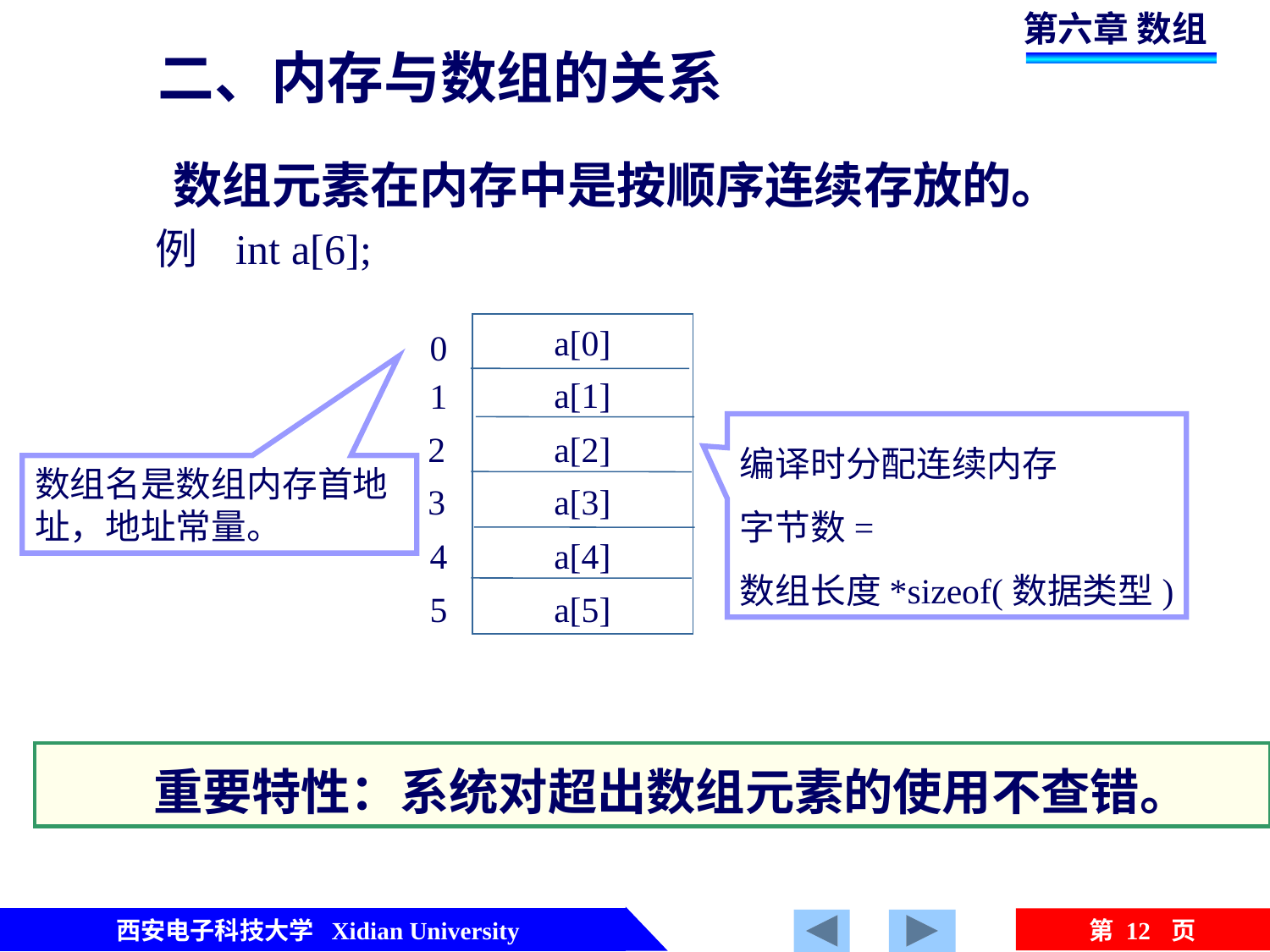

第六章 数组

二、内存与数组的关系
数组元素在内存中是按顺序连续存放的。
例   int a[6];

a[0]
0
a[1]
1

2
a[2]

3
a[3]
4

a[4]

5
a[5]
编译时分配连续内存
字节数=
数组长度*sizeof(数据类型)
数组名是数组内存首地址，地址常量。
重要特性：系统对超出数组元素的使用不查错。